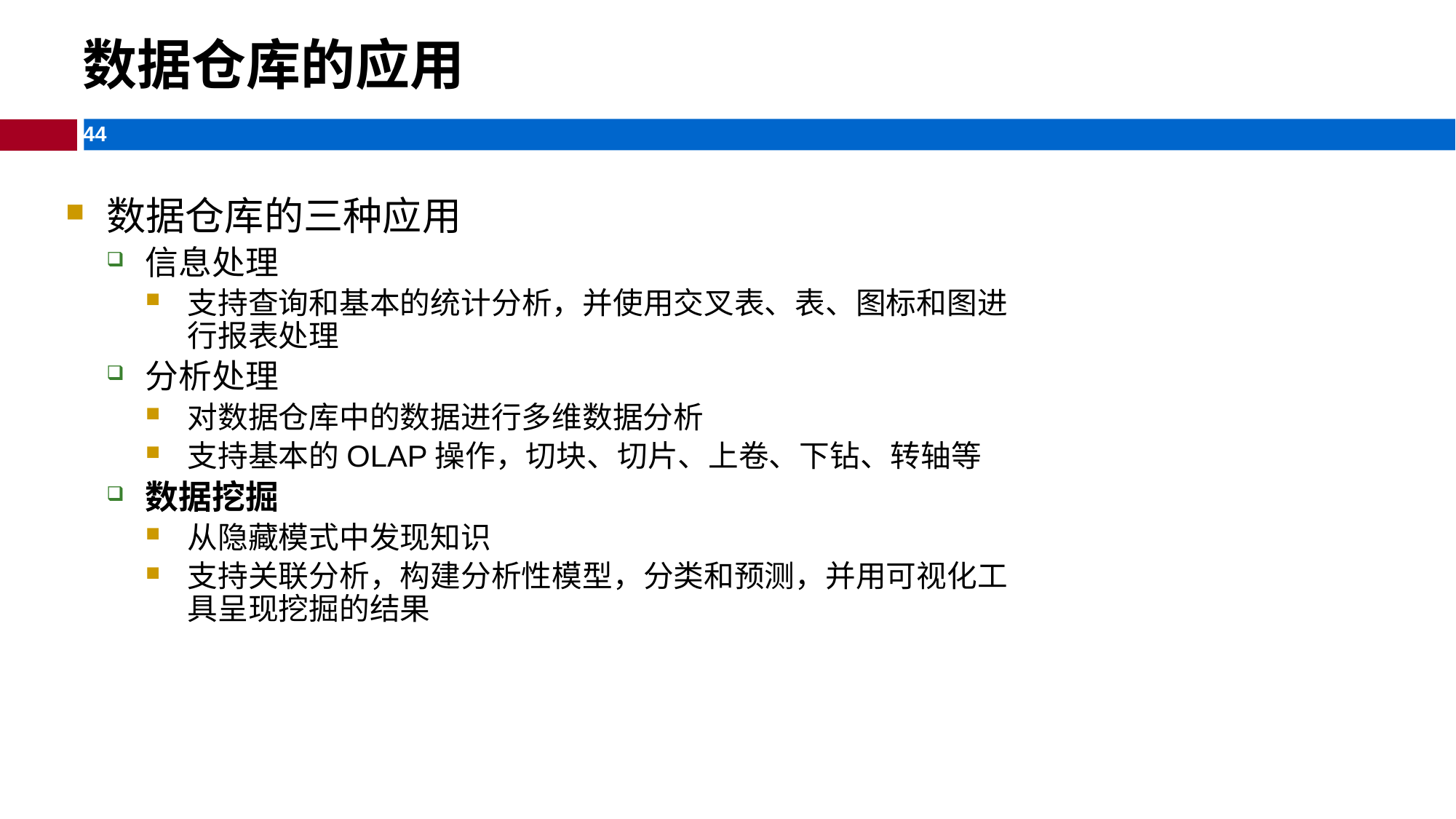

数据仓库的应用
数据仓库的三种应用
信息处理
支持查询和基本的统计分析，并使用交叉表、表、图标和图进行报表处理
分析处理
对数据仓库中的数据进行多维数据分析
支持基本的OLAP操作，切块、切片、上卷、下钻、转轴等
数据挖掘
从隐藏模式中发现知识
支持关联分析，构建分析性模型，分类和预测，并用可视化工具呈现挖掘的结果